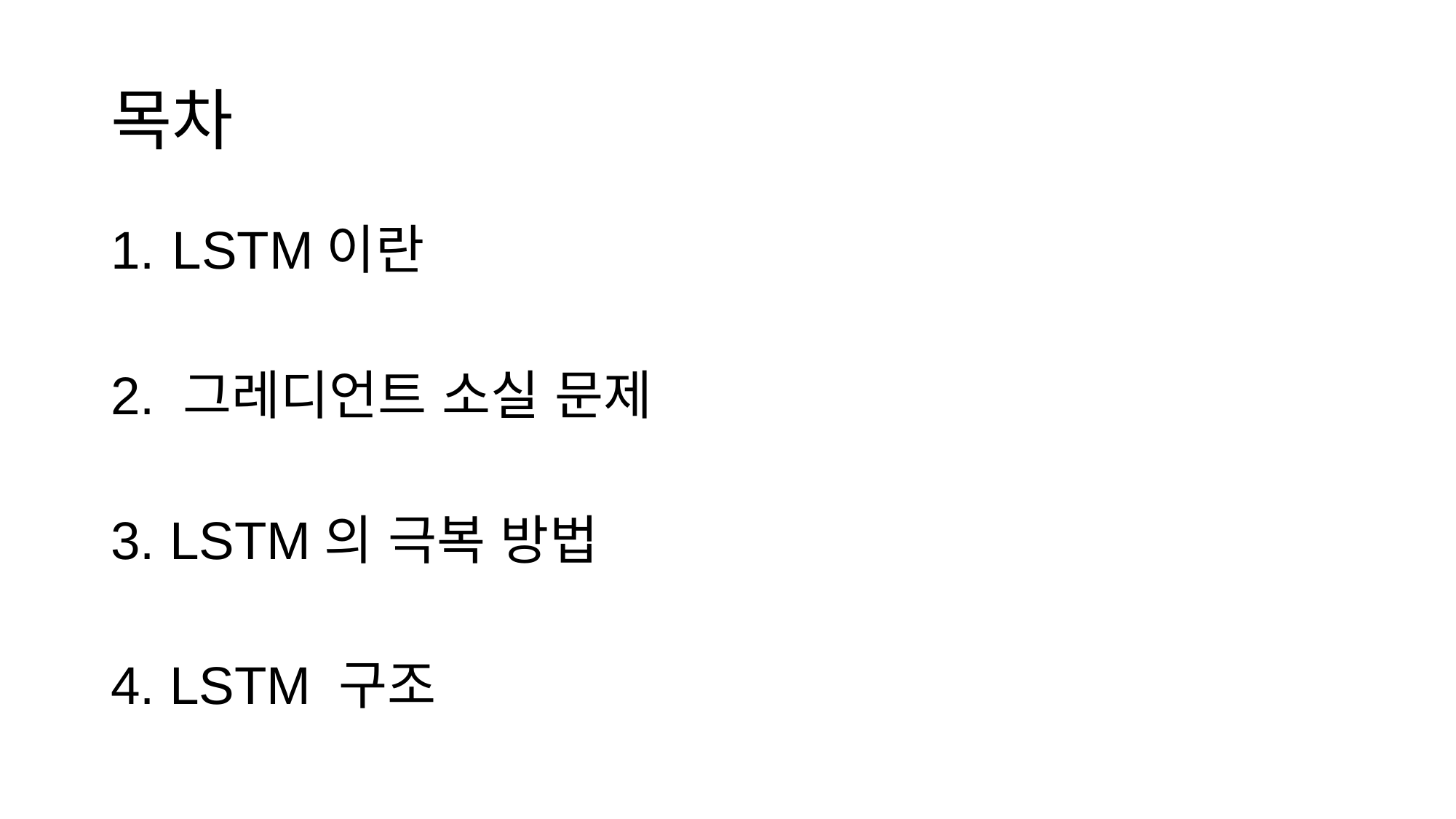

# 목차
LSTM이란

2. 그레디언트 소실 문제

3. LSTM의 극복 방법

4. LSTM 구조